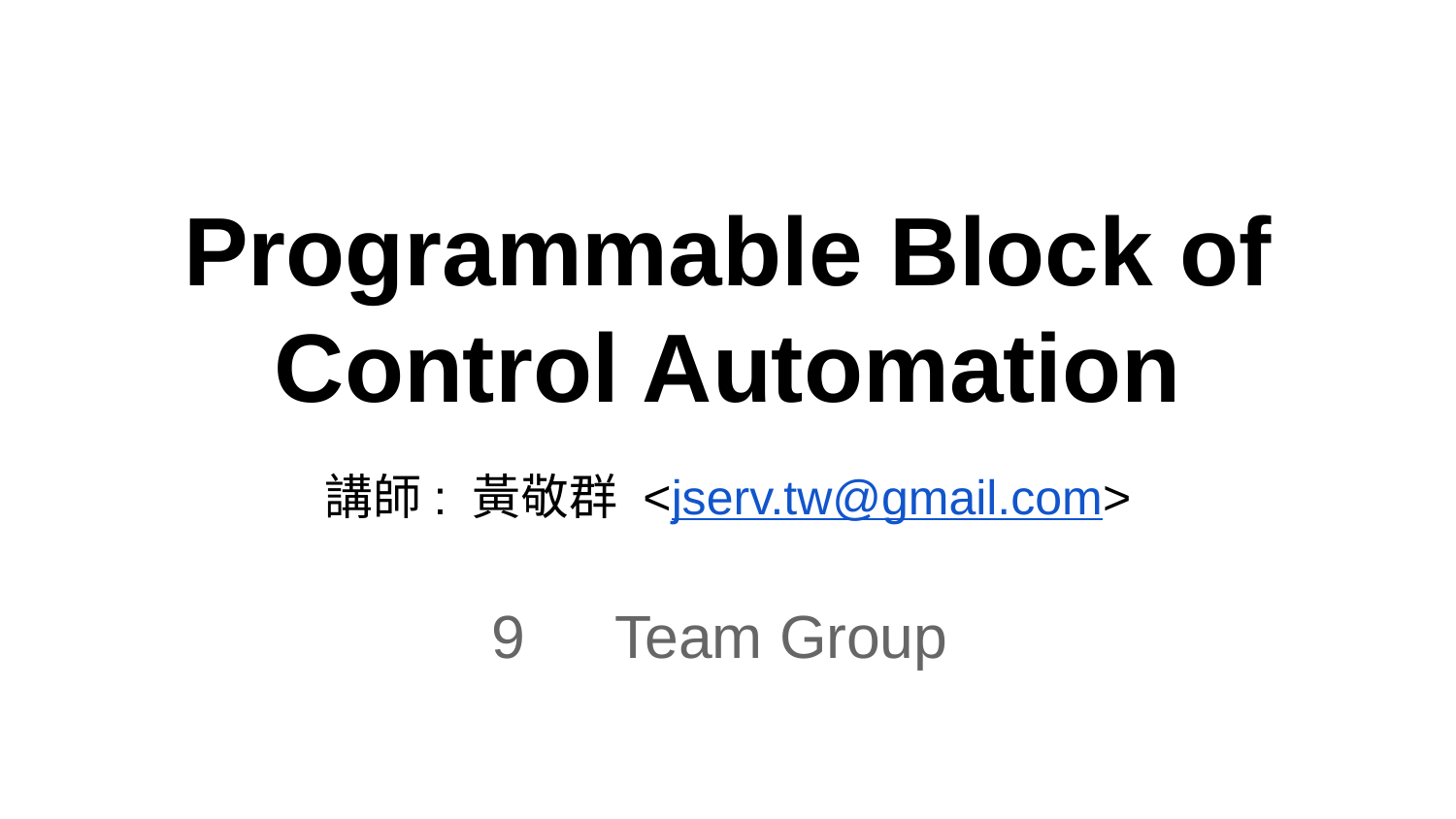

# Programmable Block of Control Automation
講師: 黃敬群 <jserv.tw@gmail.com>

9　Team Group